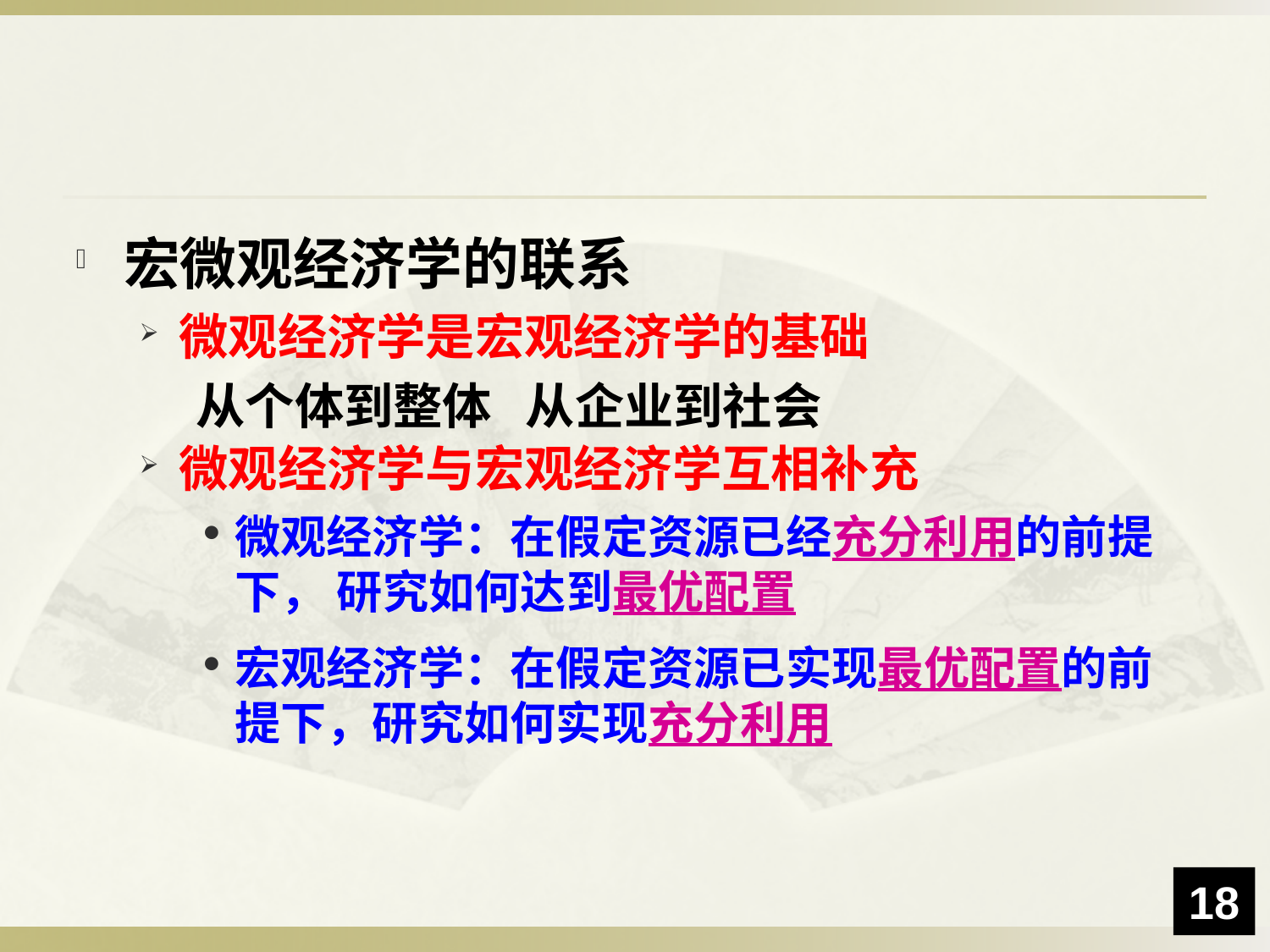

宏微观经济学的联系
微观经济学是宏观经济学的基础
    从个体到整体   从企业到社会
微观经济学与宏观经济学互相补充
微观经济学：在假定资源已经充分利用的前提下， 研究如何达到最优配置
宏观经济学：在假定资源已实现最优配置的前提下，研究如何实现充分利用

18